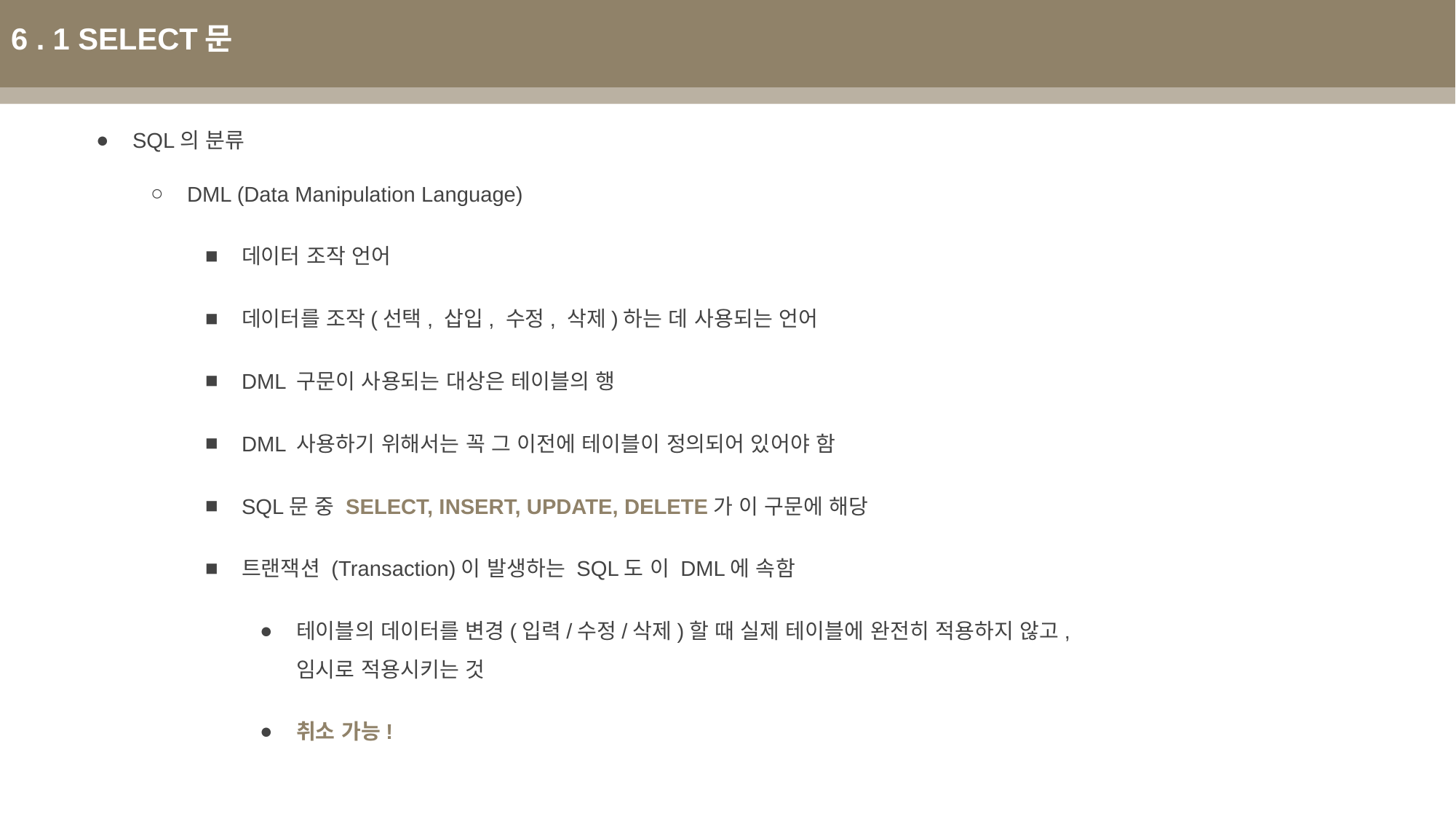

6 . 1 SELECT문
SQL의 분류
DML (Data Manipulation Language)
데이터 조작 언어
데이터를 조작(선택, 삽입, 수정, 삭제)하는 데 사용되는 언어
DML 구문이 사용되는 대상은 테이블의 행
DML 사용하기 위해서는 꼭 그 이전에 테이블이 정의되어 있어야 함
SQL문 중 SELECT, INSERT, UPDATE, DELETE가 이 구문에 해당
트랜잭션 (Transaction)이 발생하는 SQL도 이 DML에 속함
테이블의 데이터를 변경(입력/수정/삭제)할 때 실제 테이블에 완전히 적용하지 않고, 임시로 적용시키는 것
취소 가능!